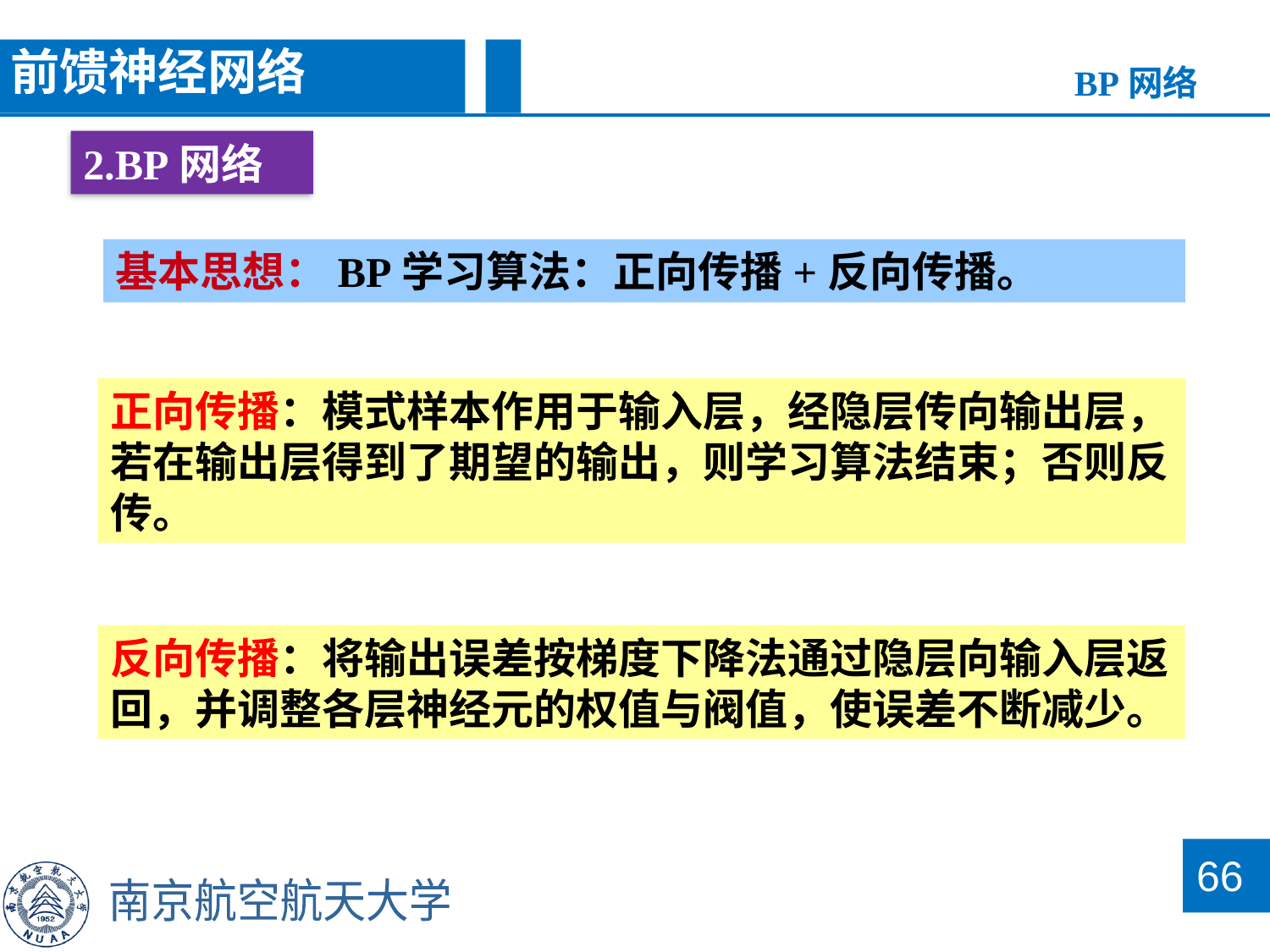

前馈神经网络
BP网络
2.BP网络
基本思想：BP学习算法：正向传播+反向传播。
正向传播：模式样本作用于输入层，经隐层传向输出层，若在输出层得到了期望的输出，则学习算法结束；否则反传。
反向传播：将输出误差按梯度下降法通过隐层向输入层返回，并调整各层神经元的权值与阀值，使误差不断减少。